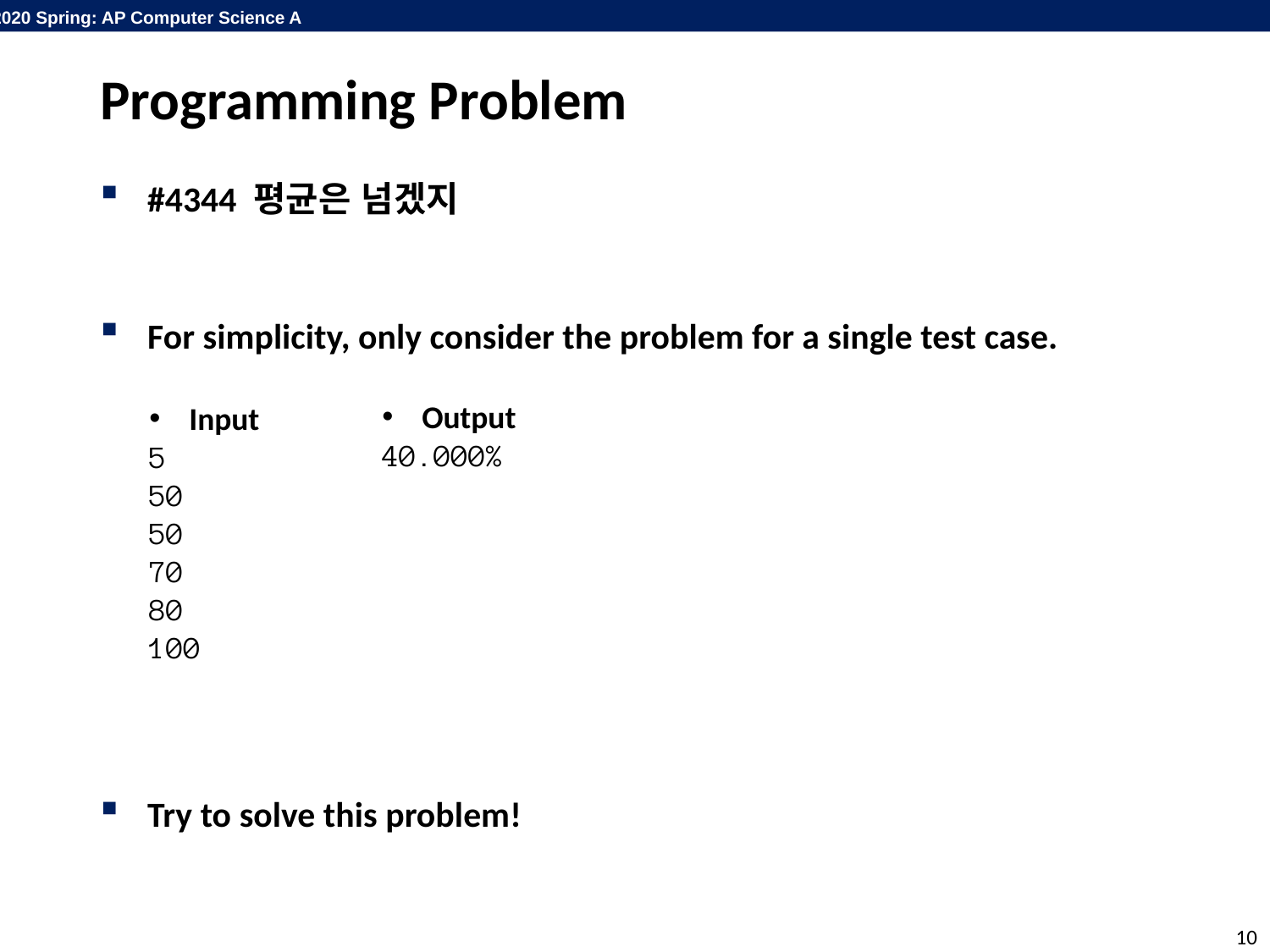

# Programming Problem
#4344 평균은 넘겠지

For simplicity, only consider the problem for a single test case.

Try to solve this problem!
Output
40.000%
Input
5
50
50
70
80
100
10